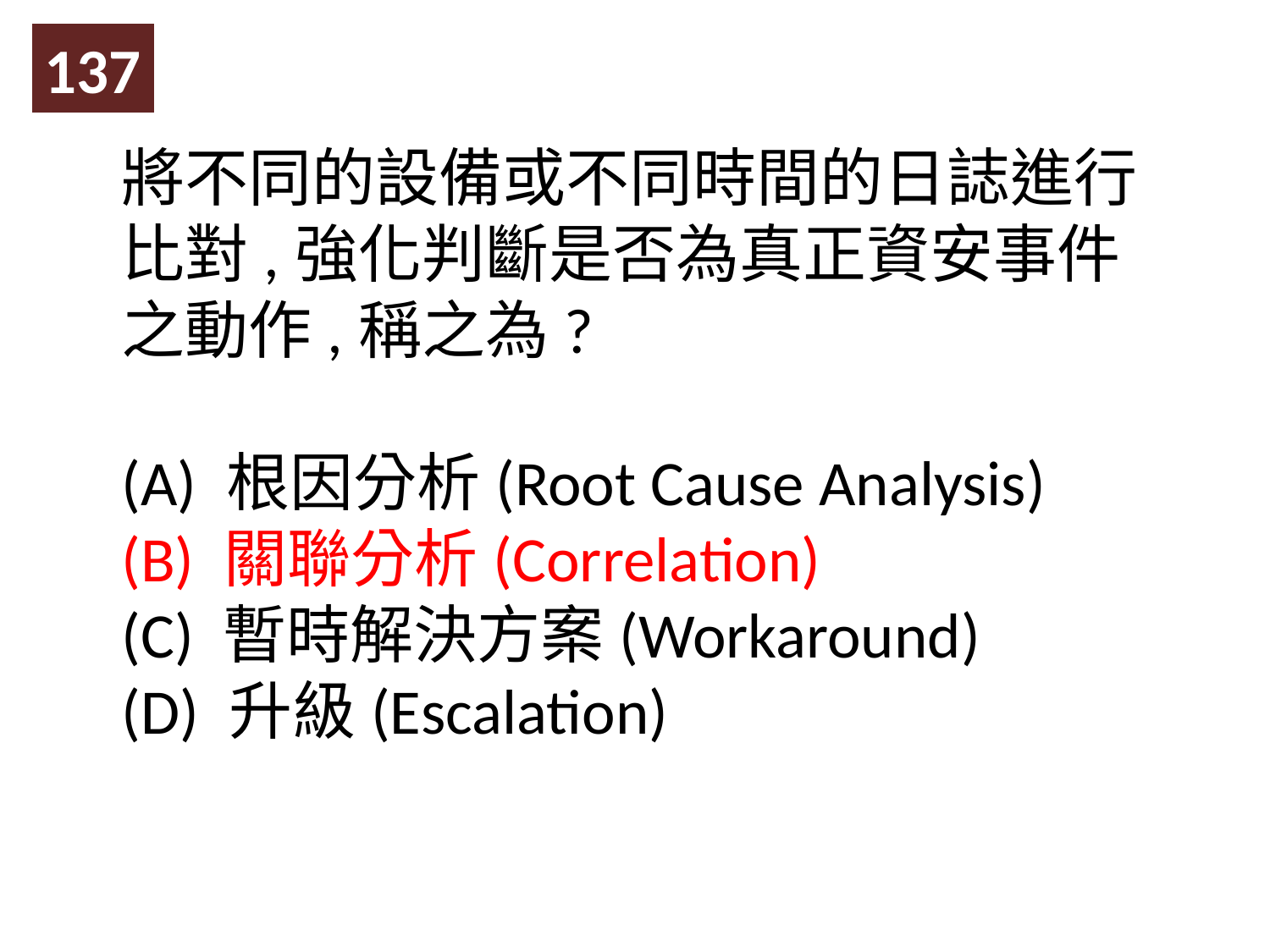

137
將不同的設備或不同時間的日誌進行比對,強化判斷是否為真正資安事件之動作,稱之為?

(A) 根因分析(Root Cause Analysis)
(B) 關聯分析(Correlation)
(C) 暫時解決方案(Workaround)
(D) 升級(Escalation)